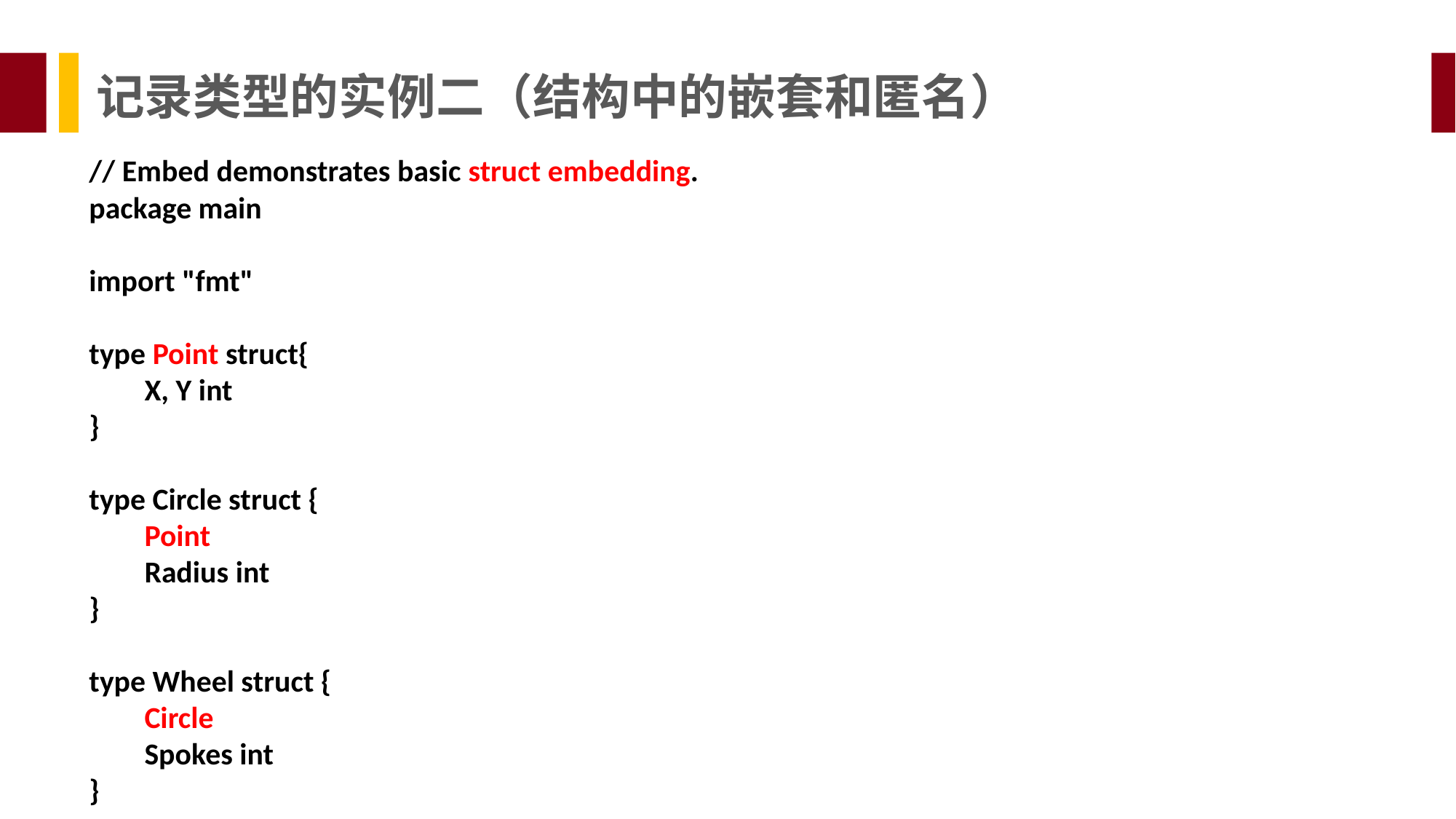

记录类型的实例二（结构中的嵌套和匿名）
// Embed demonstrates basic struct embedding.
package main

import "fmt"

type Point struct{
        X, Y int
}

type Circle struct {
        Point
        Radius int
}

type Wheel struct {
        Circle
        Spokes int
}